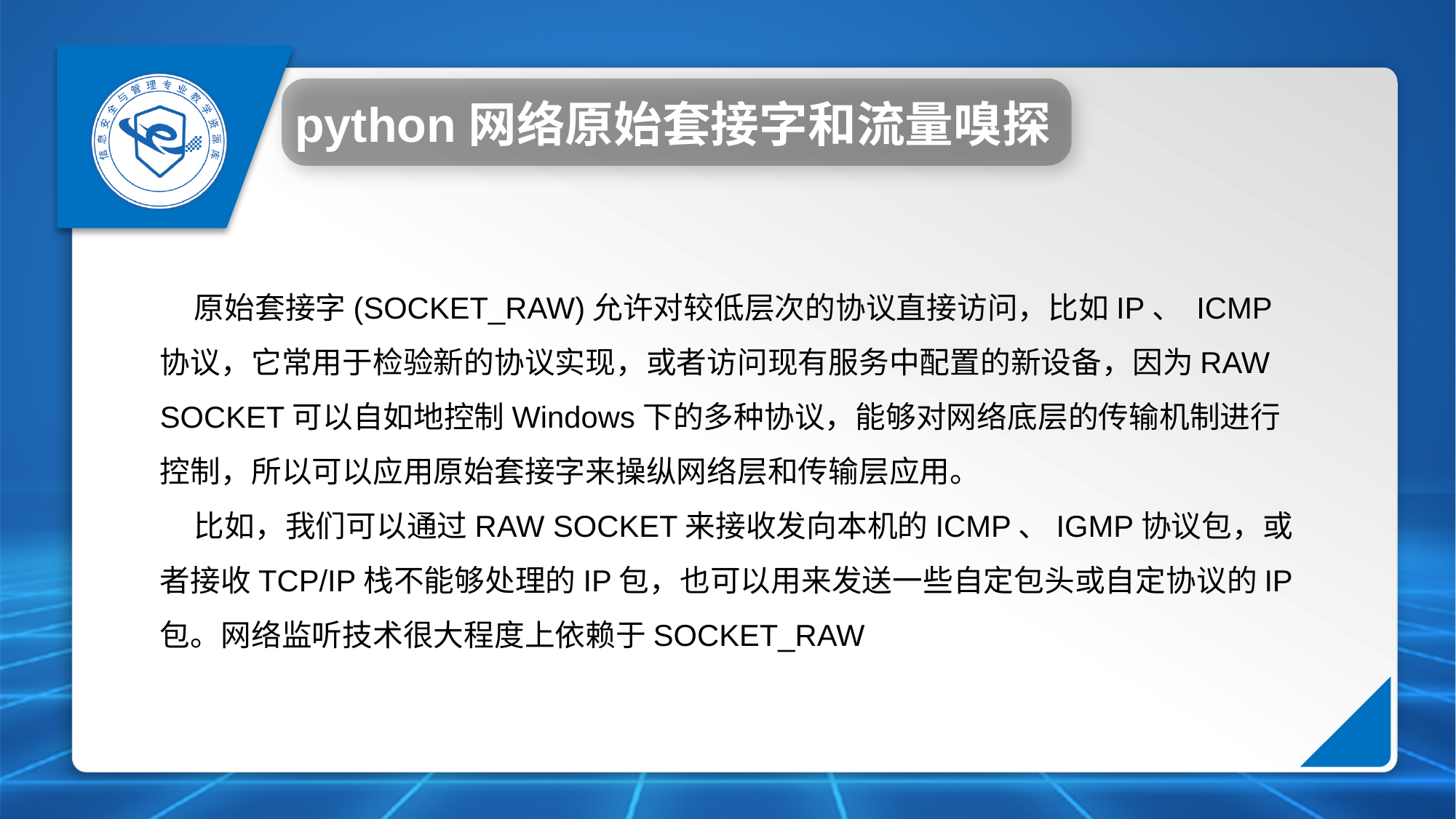

python网络原始套接字和流量嗅探

    原始套接字(SOCKET_RAW)允许对较低层次的协议直接访问，比如IP、 ICMP协议，它常用于检验新的协议实现，或者访问现有服务中配置的新设备，因为RAW SOCKET可以自如地控制Windows下的多种协议，能够对网络底层的传输机制进行控制，所以可以应用原始套接字来操纵网络层和传输层应用。
    比如，我们可以通过RAW SOCKET来接收发向本机的ICMP、IGMP协议包，或者接收TCP/IP栈不能够处理的IP包，也可以用来发送一些自定包头或自定协议的IP包。网络监听技术很大程度上依赖于SOCKET_RAW